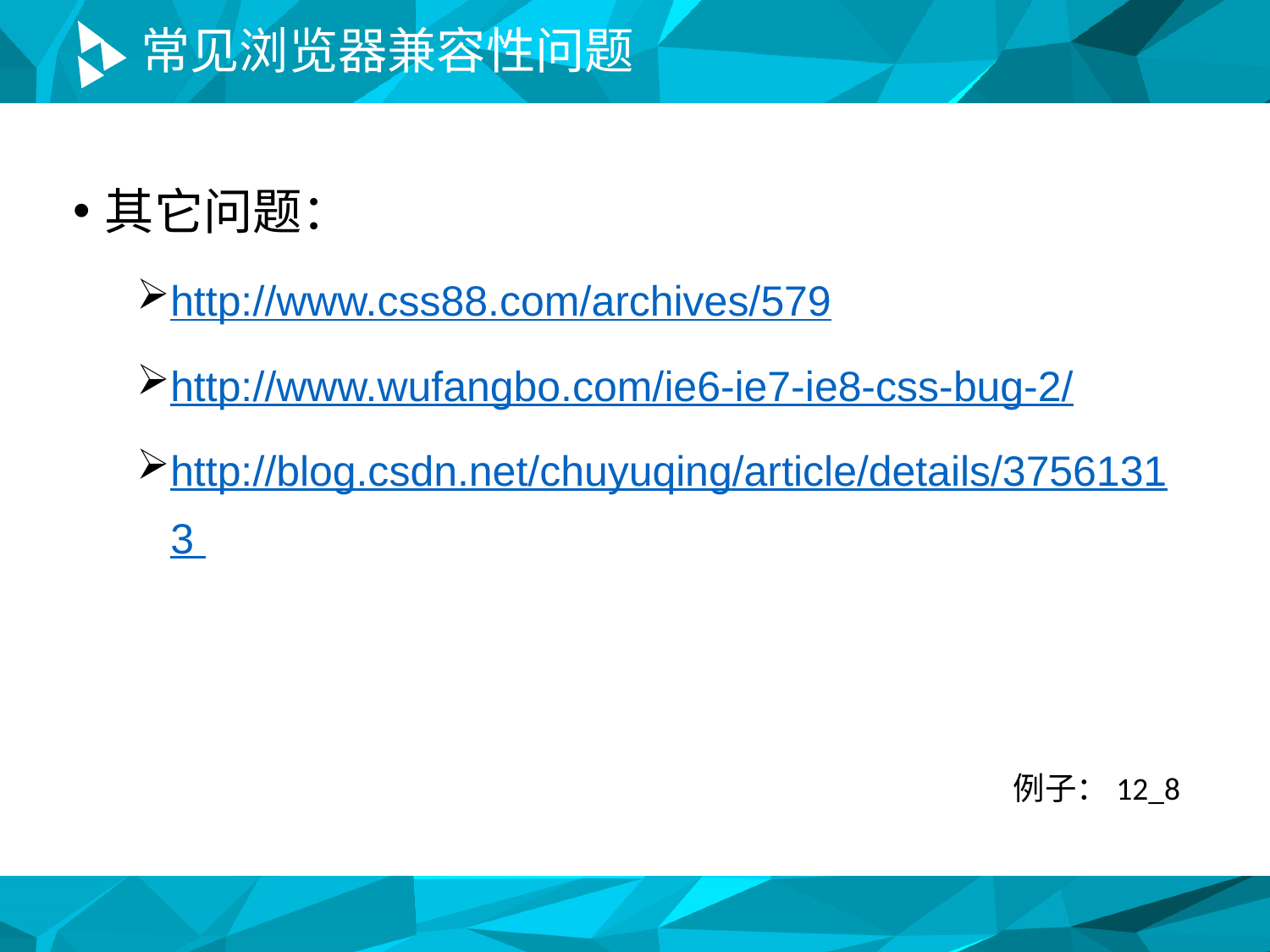

# 常见浏览器兼容性问题
其它问题：
http://www.css88.com/archives/579
http://www.wufangbo.com/ie6-ie7-ie8-css-bug-2/
http://blog.csdn.net/chuyuqing/article/details/37561313
例子：12_8